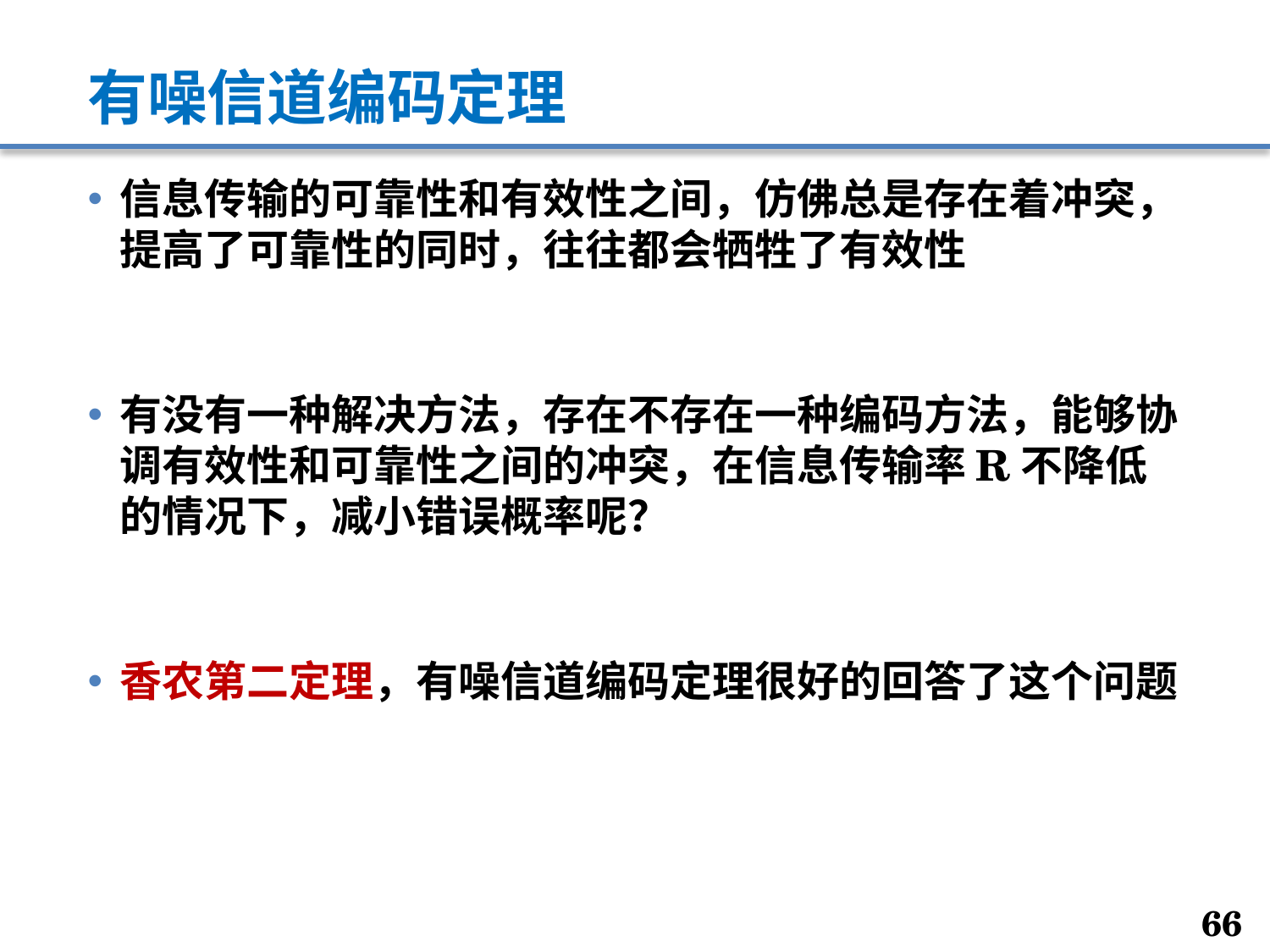

# 有噪信道编码定理
信息传输的可靠性和有效性之间，仿佛总是存在着冲突，提高了可靠性的同时，往往都会牺牲了有效性

有没有一种解决方法，存在不存在一种编码方法，能够协调有效性和可靠性之间的冲突，在信息传输率R不降低的情况下，减小错误概率呢？

香农第二定理，有噪信道编码定理很好的回答了这个问题

66